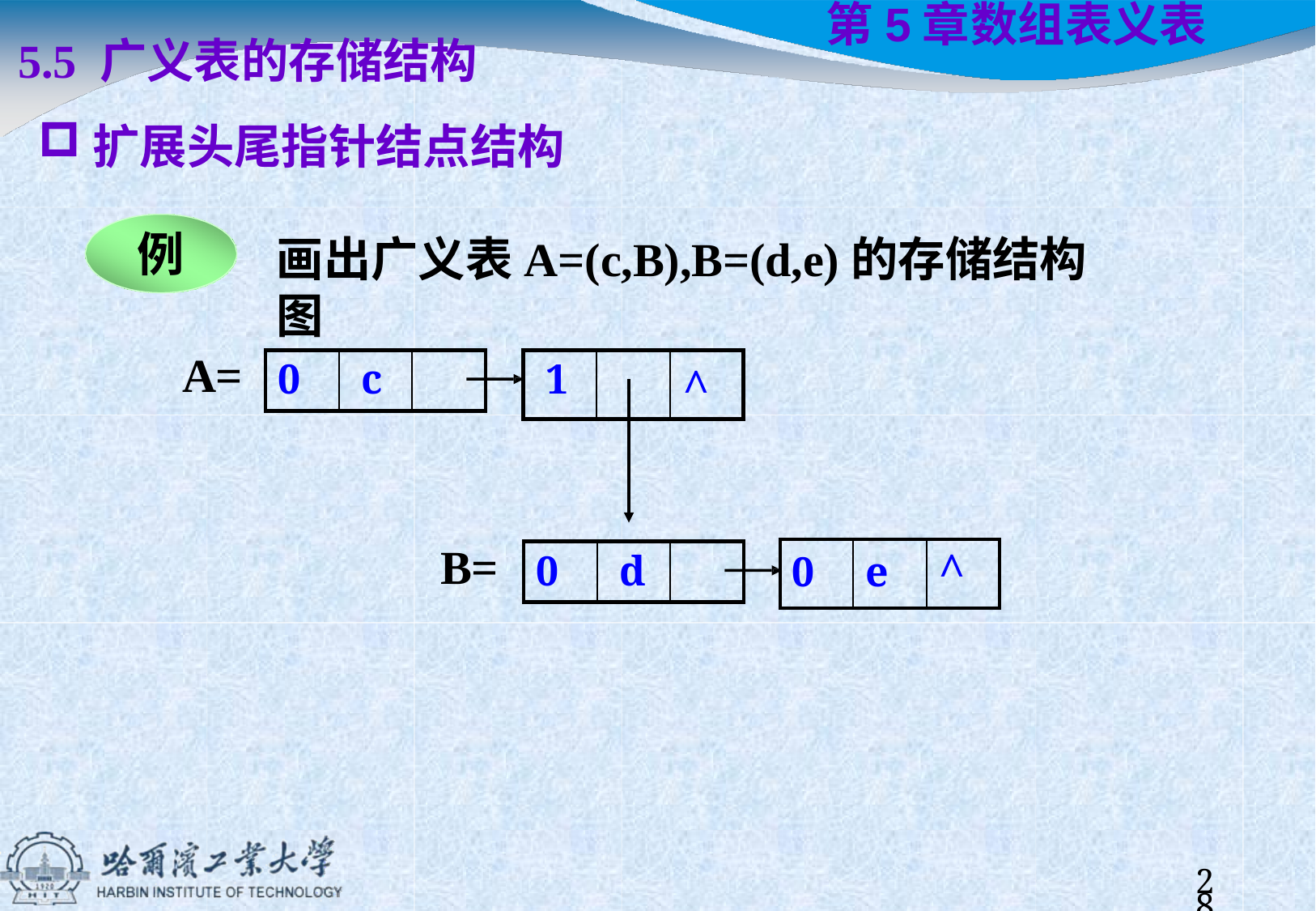

5.5 广义表的存储结构
扩展头尾指针结点结构
# 第5章	数组表义表

例
画出广义表A=(c,B),B=(d,e)的存储结构图
A=

0	c	1
^

B=

| 0 | e | ^ |
| --- | --- | --- |

0	d

28